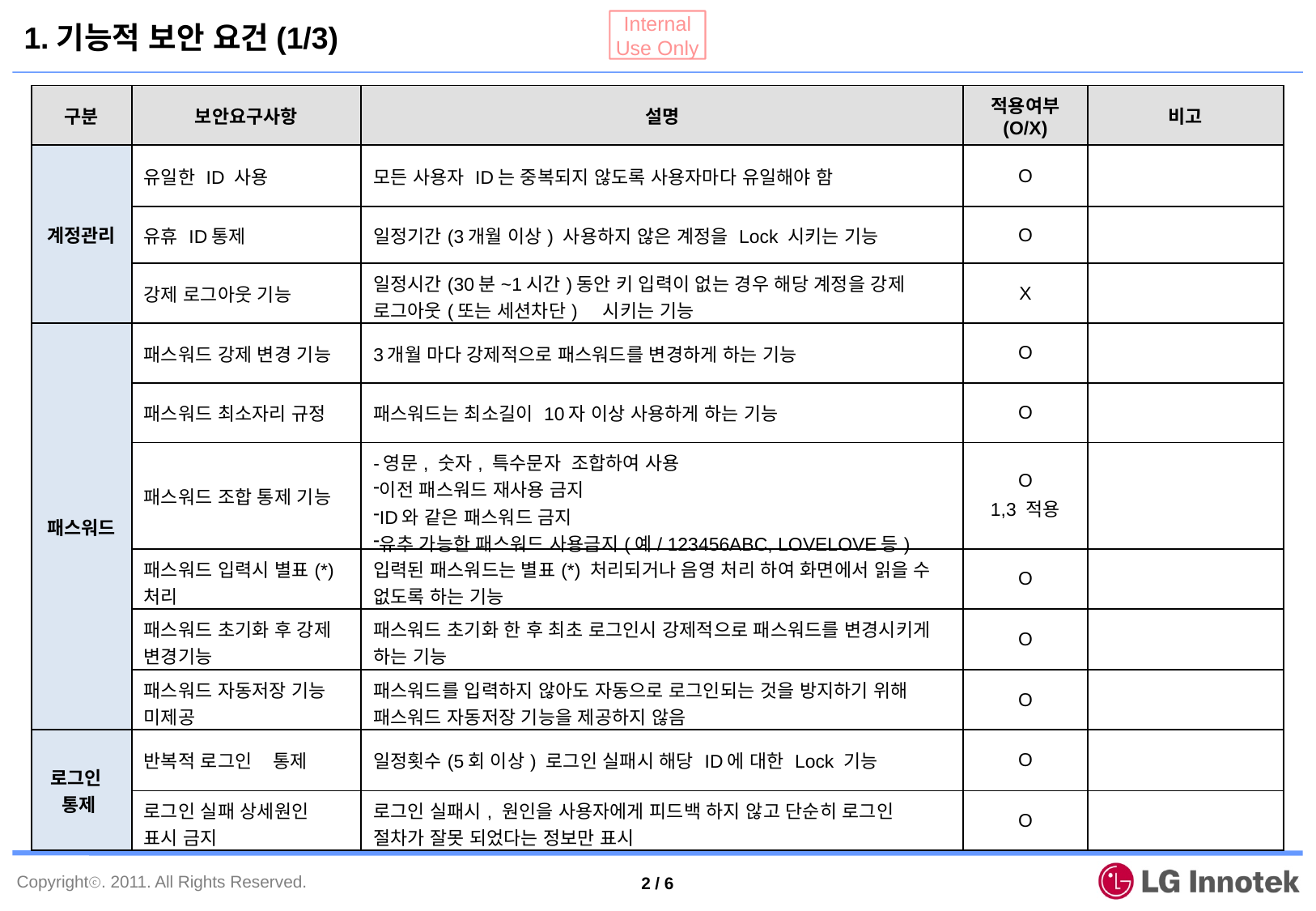

1.기능적 보안 요건(1/3)
| 구분 | 보안요구사항 | 설명 | 적용여부 (O/X) | 비고 |
| --- | --- | --- | --- | --- |
| 계정관리 | 유일한 ID 사용 | 모든 사용자 ID는 중복되지 않도록 사용자마다 유일해야 함 | O |  |
|  | 유휴 ID통제 | 일정기간(3개월 이상) 사용하지 않은 계정을 Lock 시키는 기능 | O |  |
|  | 강제 로그아웃 기능 | 일정시간(30분~1시간)동안 키 입력이 없는 경우 해당 계정을 강제 로그아웃(또는 세션차단) 시키는 기능 | X |  |
| 패스워드 | 패스워드 강제 변경 기능 | 3개월 마다 강제적으로 패스워드를 변경하게 하는 기능 | O |  |
|  | 패스워드 최소자리 규정 | 패스워드는 최소길이 10자 이상 사용하게 하는 기능 | O |  |
|  | 패스워드 조합 통제 기능 | -영문, 숫자, 특수문자 조합하여 사용 이전 패스워드 재사용 금지 ID와 같은 패스워드 금지 유추 가능한 패스워드 사용금지(예/ 123456ABC, LOVELOVE등) | O 1,3 적용 |  |
|  | 패스워드 입력시 별표(\*) 처리 | 입력된 패스워드는 별표(\*) 처리되거나 음영 처리 하여 화면에서 읽을 수 없도록 하는 기능 | O |  |
|  | 패스워드 초기화 후 강제 변경기능 | 패스워드 초기화 한 후 최초 로그인시 강제적으로 패스워드를 변경시키게 하는 기능 | O |  |
|  | 패스워드 자동저장 기능 미제공 | 패스워드를 입력하지 않아도 자동으로 로그인되는 것을 방지하기 위해 패스워드 자동저장 기능을 제공하지 않음 | O |  |
| 로그인 통제 | 반복적 로그인 통제 | 일정횟수(5회 이상) 로그인 실패시 해당 ID에 대한 Lock 기능 | O |  |
|  | 로그인 실패 상세원인 표시 금지 | 로그인 실패시, 원인을 사용자에게 피드백 하지 않고 단순히 로그인 절차가 잘못 되었다는 정보만 표시 | O |  |